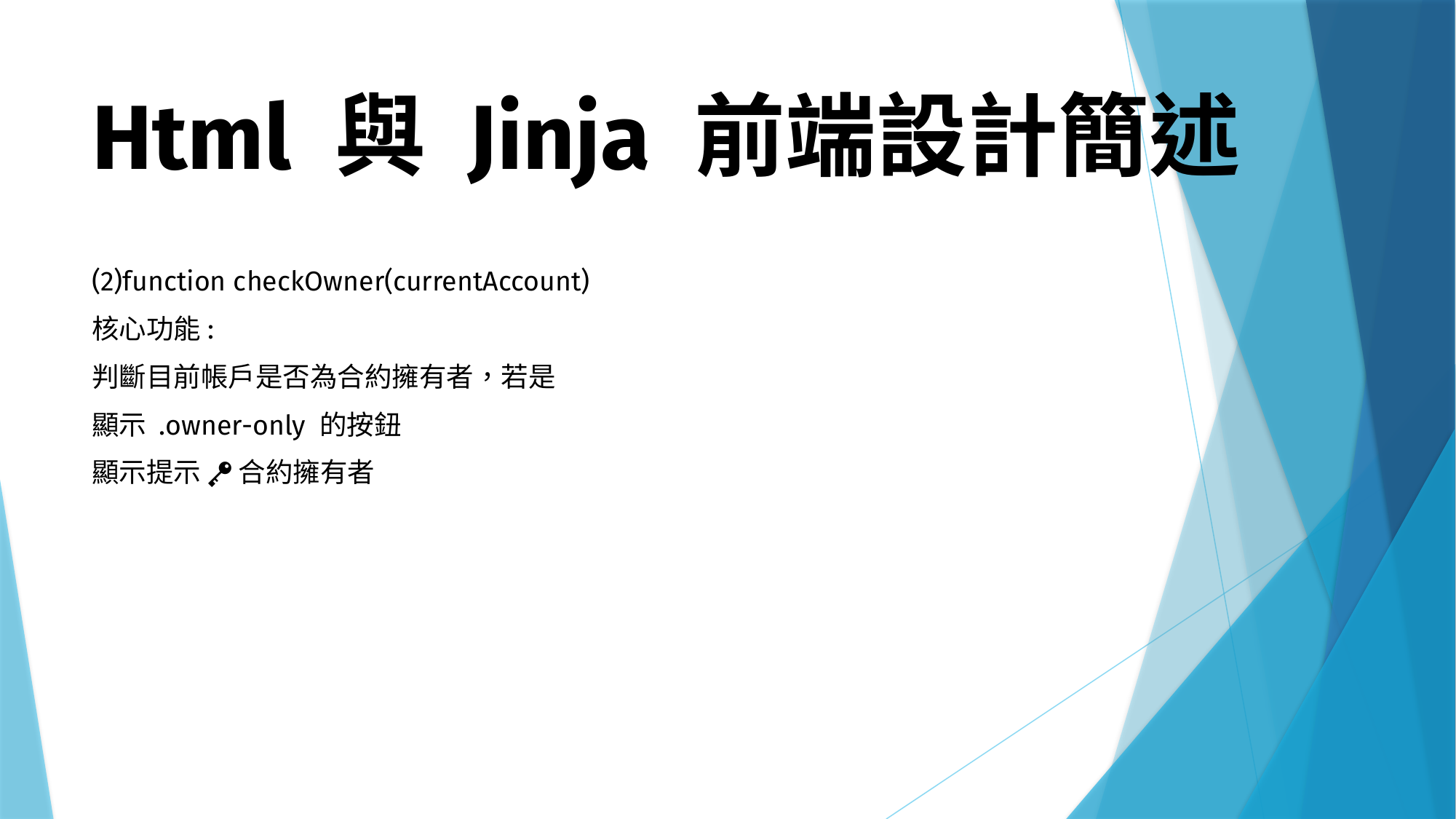

# Html 與 Jinja 前端設計簡述
(2)function checkOwner(currentAccount)
核心功能:
判斷目前帳戶是否為合約擁有者，若是
顯示 .owner-only 的按鈕
顯示提示 🔑 合約擁有者